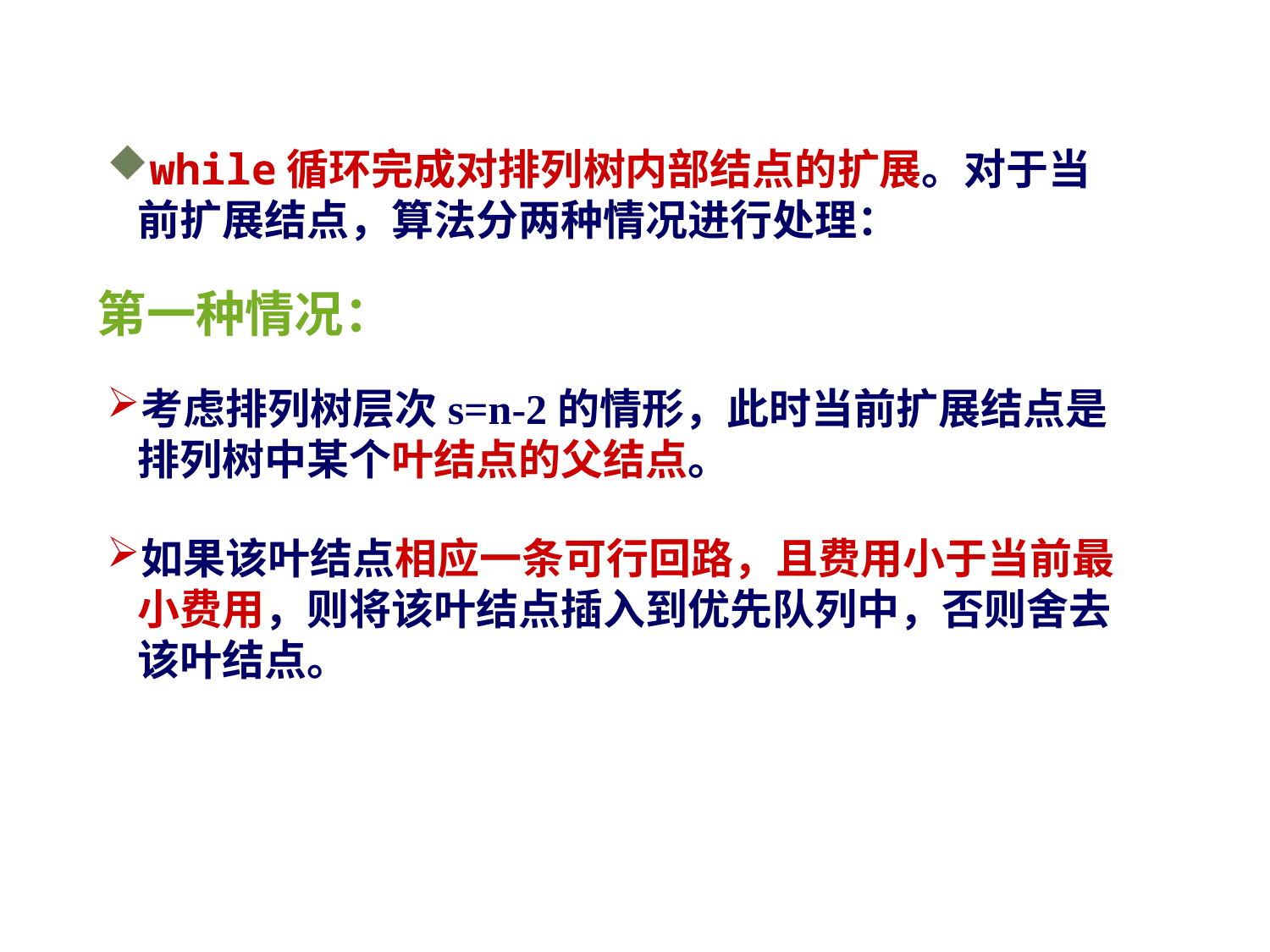

while循环完成对排列树内部结点的扩展。对于当前扩展结点，算法分两种情况进行处理：
第一种情况：
考虑排列树层次s=n-2的情形，此时当前扩展结点是排列树中某个叶结点的父结点。
如果该叶结点相应一条可行回路，且费用小于当前最小费用，则将该叶结点插入到优先队列中，否则舍去该叶结点。